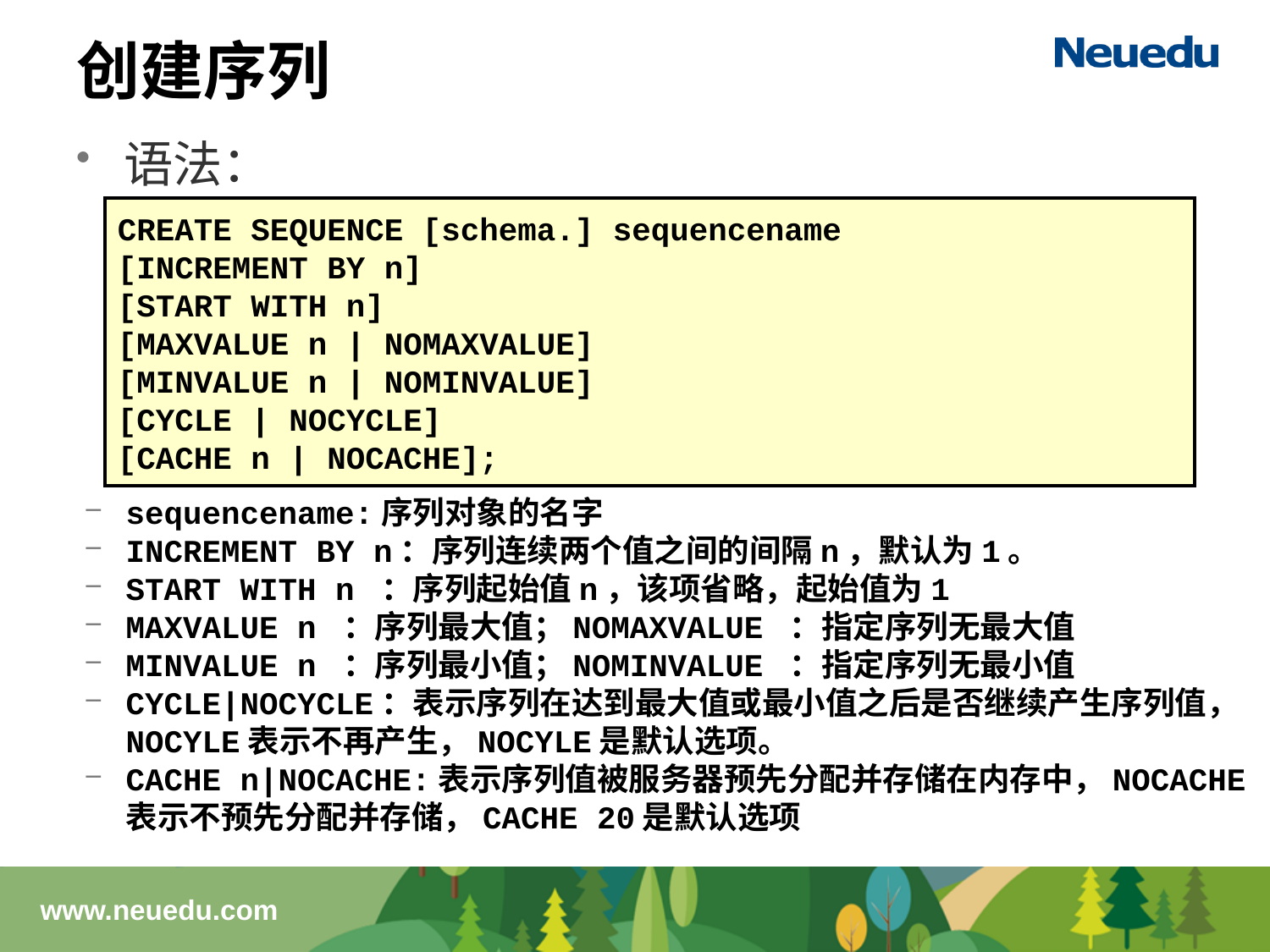

# 创建序列
语法：

CREATE SEQUENCE [schema.] sequencename
[INCREMENT BY n]
[START WITH n]
[MAXVALUE n | NOMAXVALUE]
[MINVALUE n | NOMINVALUE]
[CYCLE | NOCYCLE]
[CACHE n | NOCACHE];
sequencename:序列对象的名字
INCREMENT BY n：序列连续两个值之间的间隔n，默认为1。
START WITH n ：序列起始值n，该项省略，起始值为1
MAXVALUE n ：序列最大值；NOMAXVALUE ：指定序列无最大值
MINVALUE n ：序列最小值；NOMINVALUE ：指定序列无最小值
CYCLE|NOCYCLE：表示序列在达到最大值或最小值之后是否继续产生序列值，NOCYLE表示不再产生，NOCYLE是默认选项。
CACHE n|NOCACHE:表示序列值被服务器预先分配并存储在内存中，NOCACHE表示不预先分配并存储，CACHE 20是默认选项